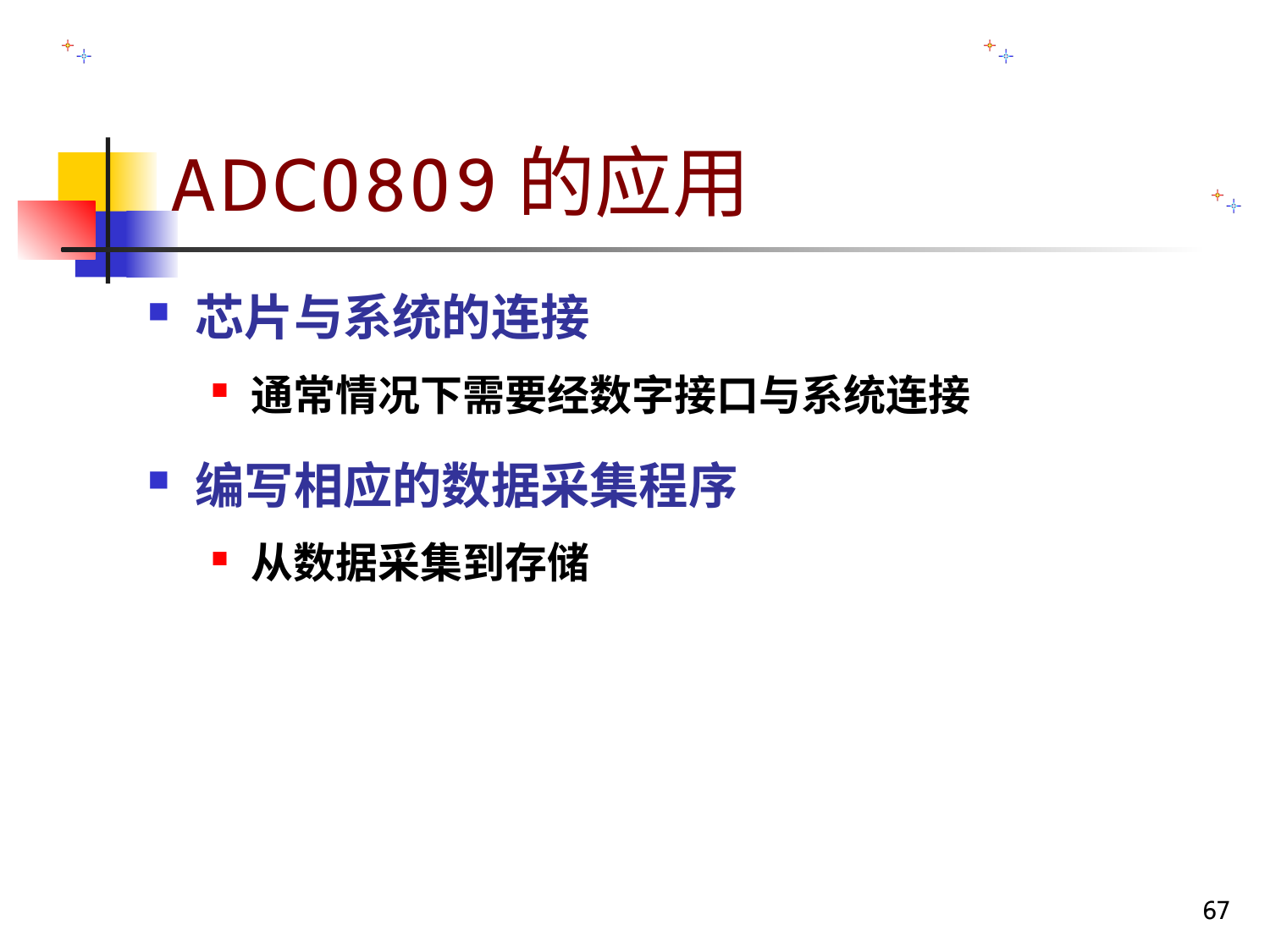

ADC0809的应用
芯片与系统的连接
通常情况下需要经数字接口与系统连接
编写相应的数据采集程序
从数据采集到存储
67